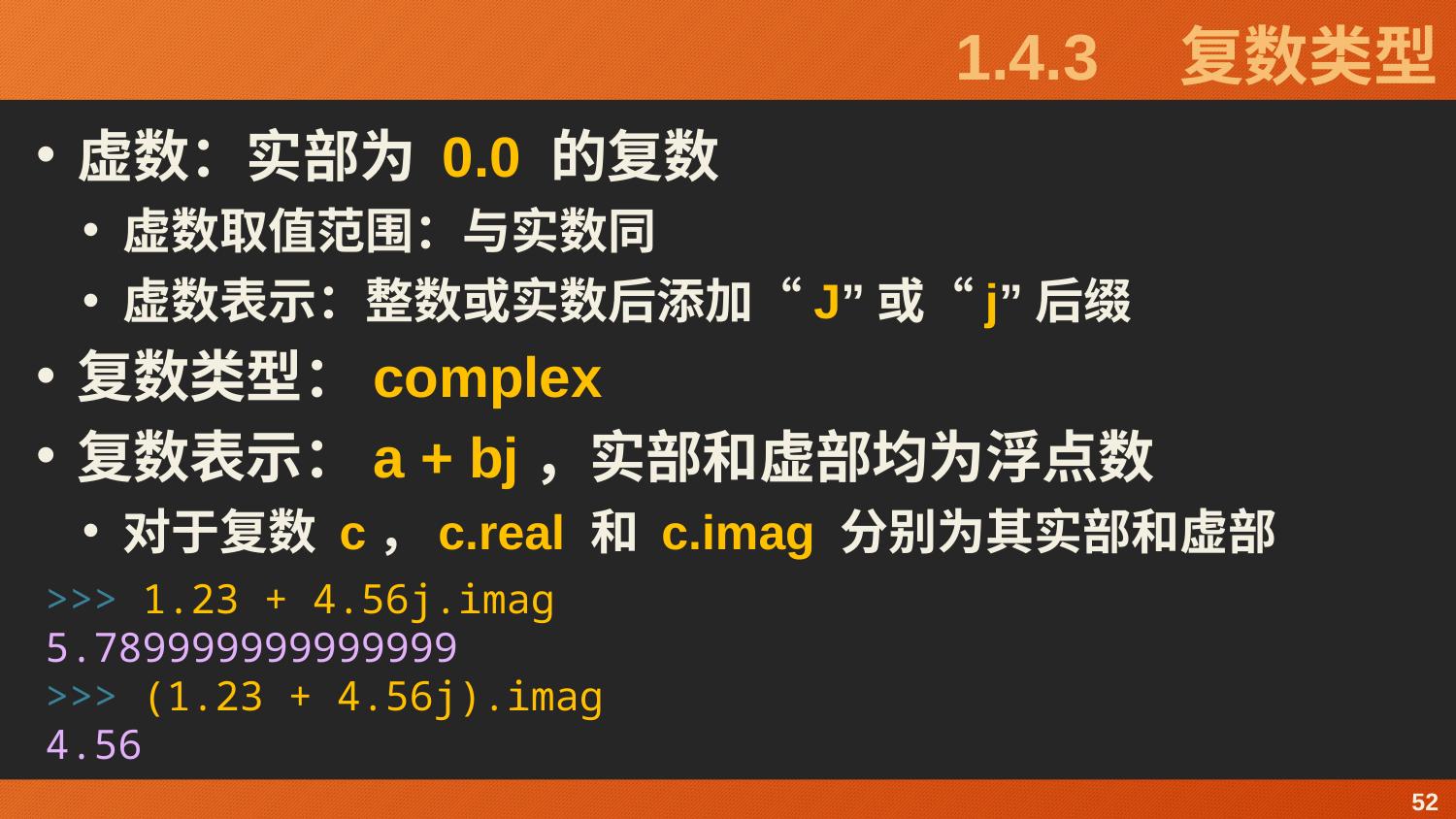

# 1.4.3　复数类型
虚数：实部为 0.0 的复数
虚数取值范围：与实数同
虚数表示：整数或实数后添加“J”或“j”后缀
复数类型：complex
复数表示：a + bj，实部和虚部均为浮点数
对于复数 c，c.real 和 c.imag 分别为其实部和虚部
>>> 1.23 + 4.56j.imag
5.789999999999999
>>> (1.23 + 4.56j).imag
4.56
52